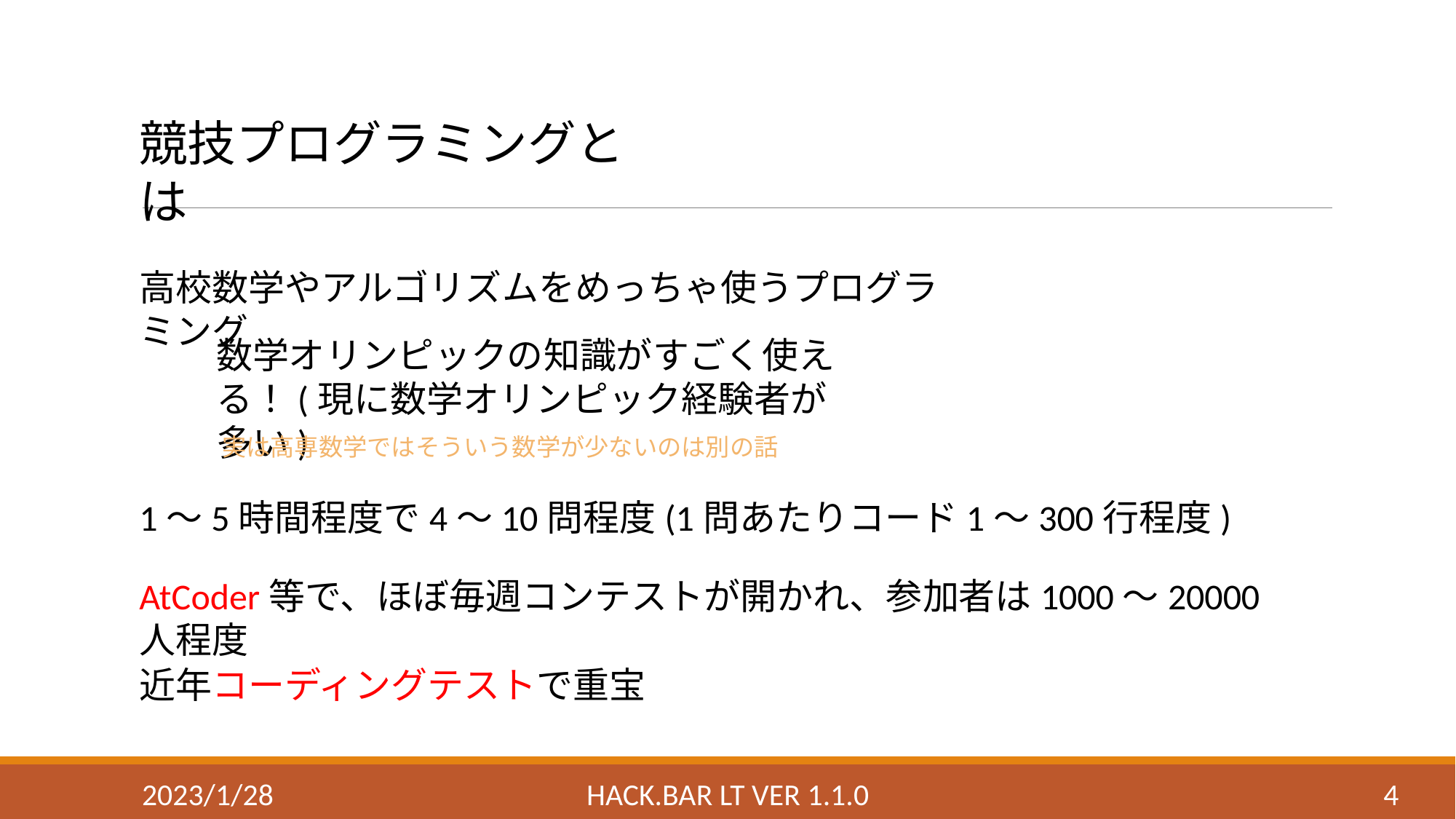

競技プログラミングとは
高校数学やアルゴリズムをめっちゃ使うプログラミング
数学オリンピックの知識がすごく使える！(現に数学オリンピック経験者が多い)
実は高専数学ではそういう数学が少ないのは別の話
1～5時間程度で4～10問程度(1問あたりコード1～300行程度)
AtCoder等で、ほぼ毎週コンテストが開かれ、参加者は1000～20000人程度
近年コーディングテストで重宝
2023/1/28
Hack.BAR LT ver 1.1.0
4